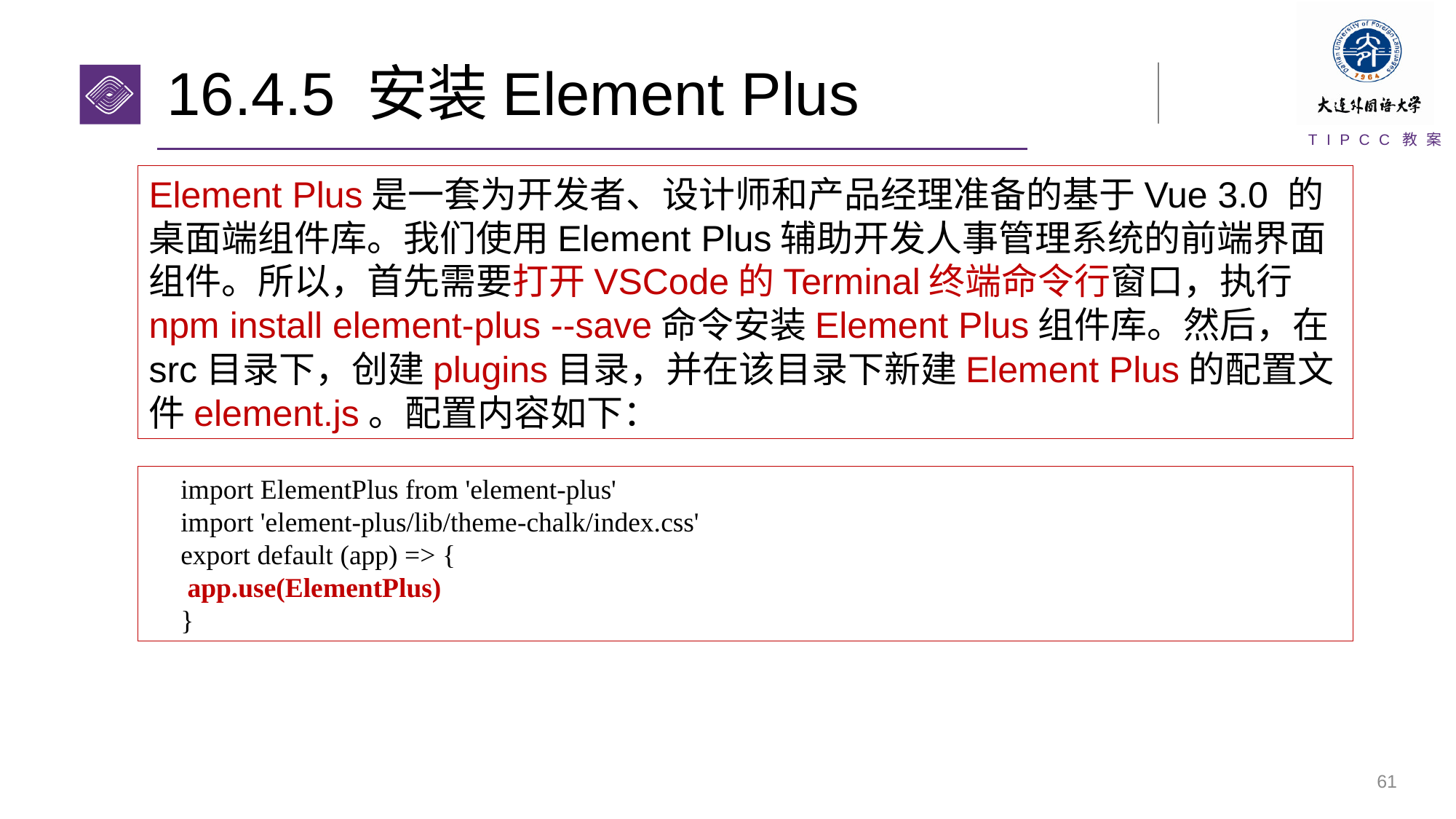

# 16.4.5 安装Element Plus
Element Plus是一套为开发者、设计师和产品经理准备的基于Vue 3.0 的桌面端组件库。我们使用Element Plus辅助开发人事管理系统的前端界面组件。所以，首先需要打开VSCode的Terminal终端命令行窗口，执行npm install element-plus --save命令安装Element Plus组件库。然后，在src目录下，创建plugins目录，并在该目录下新建Element Plus的配置文件element.js。配置内容如下：
import ElementPlus from 'element-plus'
import 'element-plus/lib/theme-chalk/index.css'
export default (app) => {
 app.use(ElementPlus)
}
61